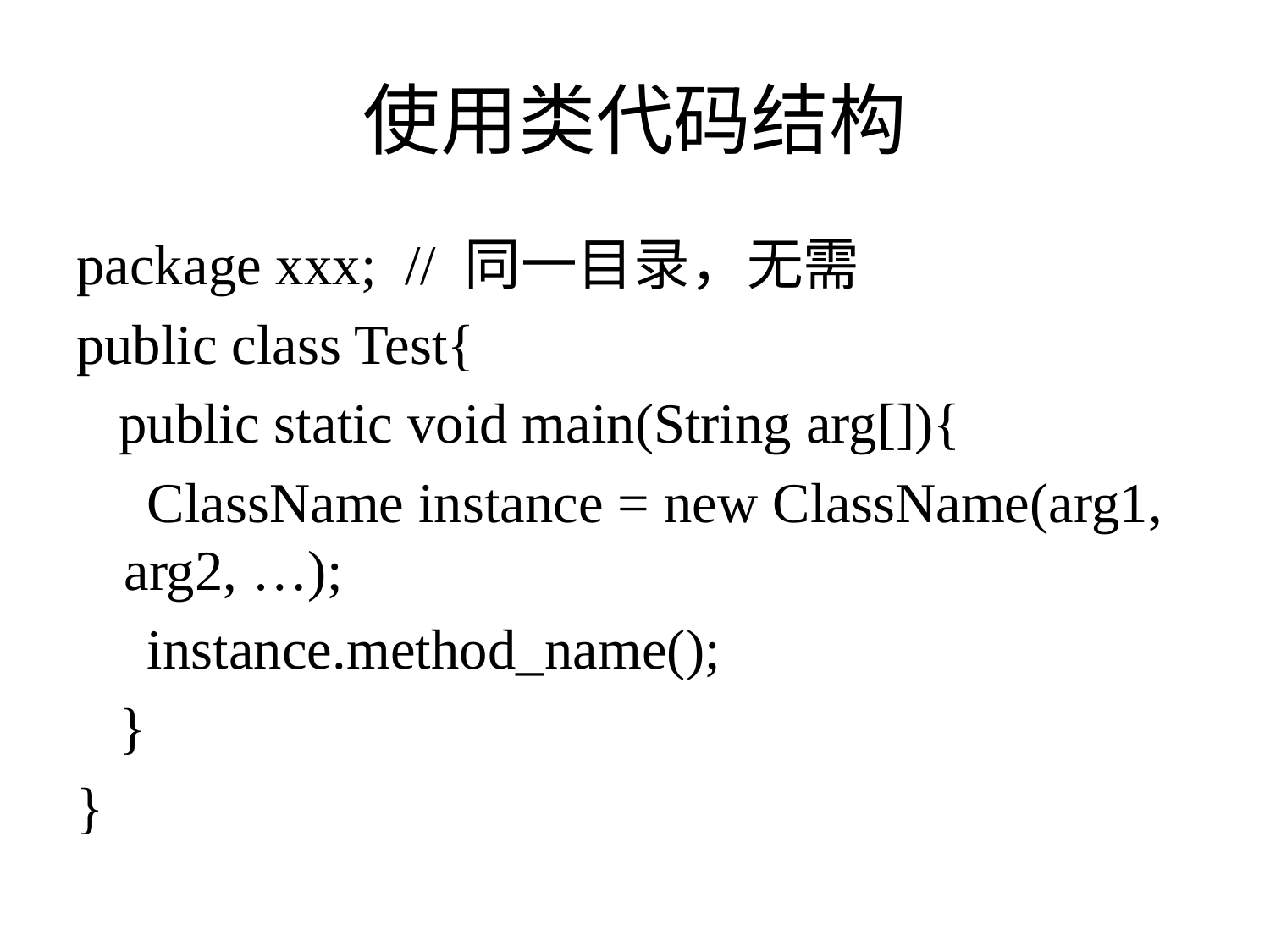

# 使用类代码结构
package xxx;  // 同一目录，无需
public class Test{
   public static void main(String arg[]){
     ClassName instance = new ClassName(arg1, arg2, …);
     instance.method_name();
   }
}